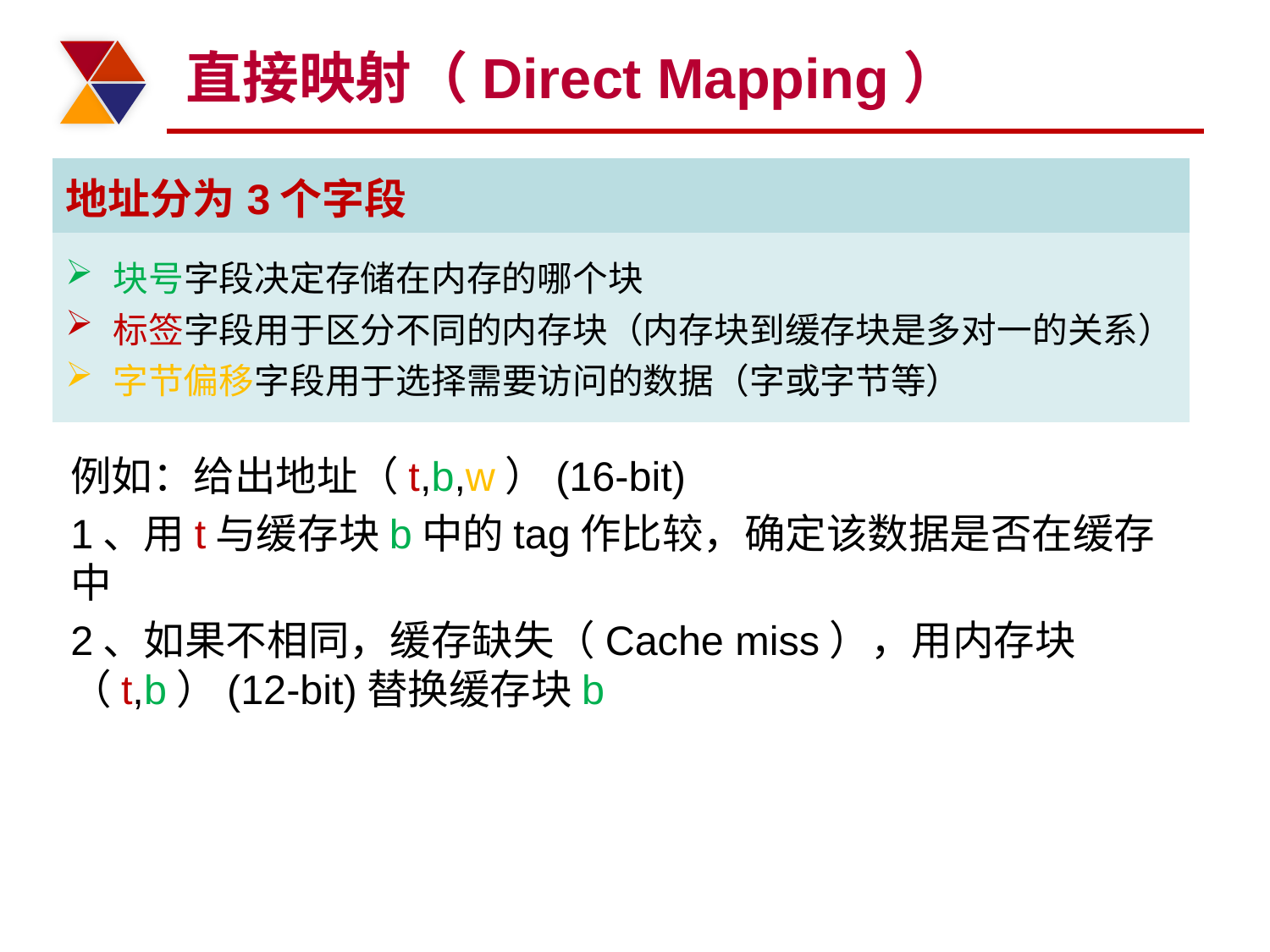

# 直接映射（Direct Mapping）
| 地址分为3个字段 |
| --- |
| 块号字段决定存储在内存的哪个块 标签字段用于区分不同的内存块（内存块到缓存块是多对一的关系） 字节偏移字段用于选择需要访问的数据（字或字节等） |
例如：给出地址（t,b,w）(16-bit)
1、用t与缓存块b中的tag作比较，确定该数据是否在缓存中
2、如果不相同，缓存缺失（Cache miss），用内存块（t,b）(12-bit)替换缓存块b